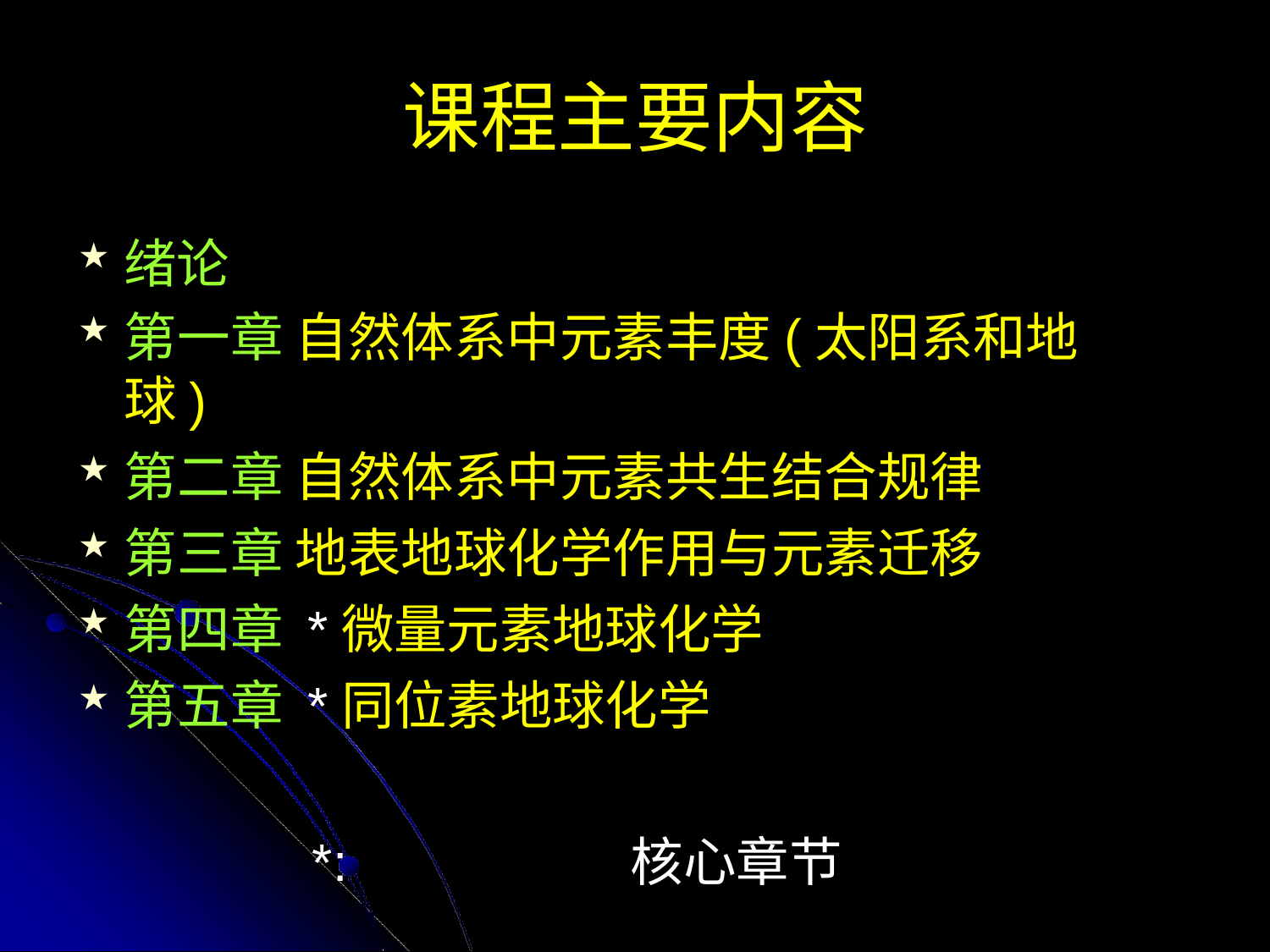

# 课程主要内容
绪论
第一章 自然体系中元素丰度(太阳系和地球)
第二章 自然体系中元素共生结合规律
第三章 地表地球化学作用与元素迁移
第四章 *微量元素地球化学
第五章 *同位素地球化学

*:	核心章节